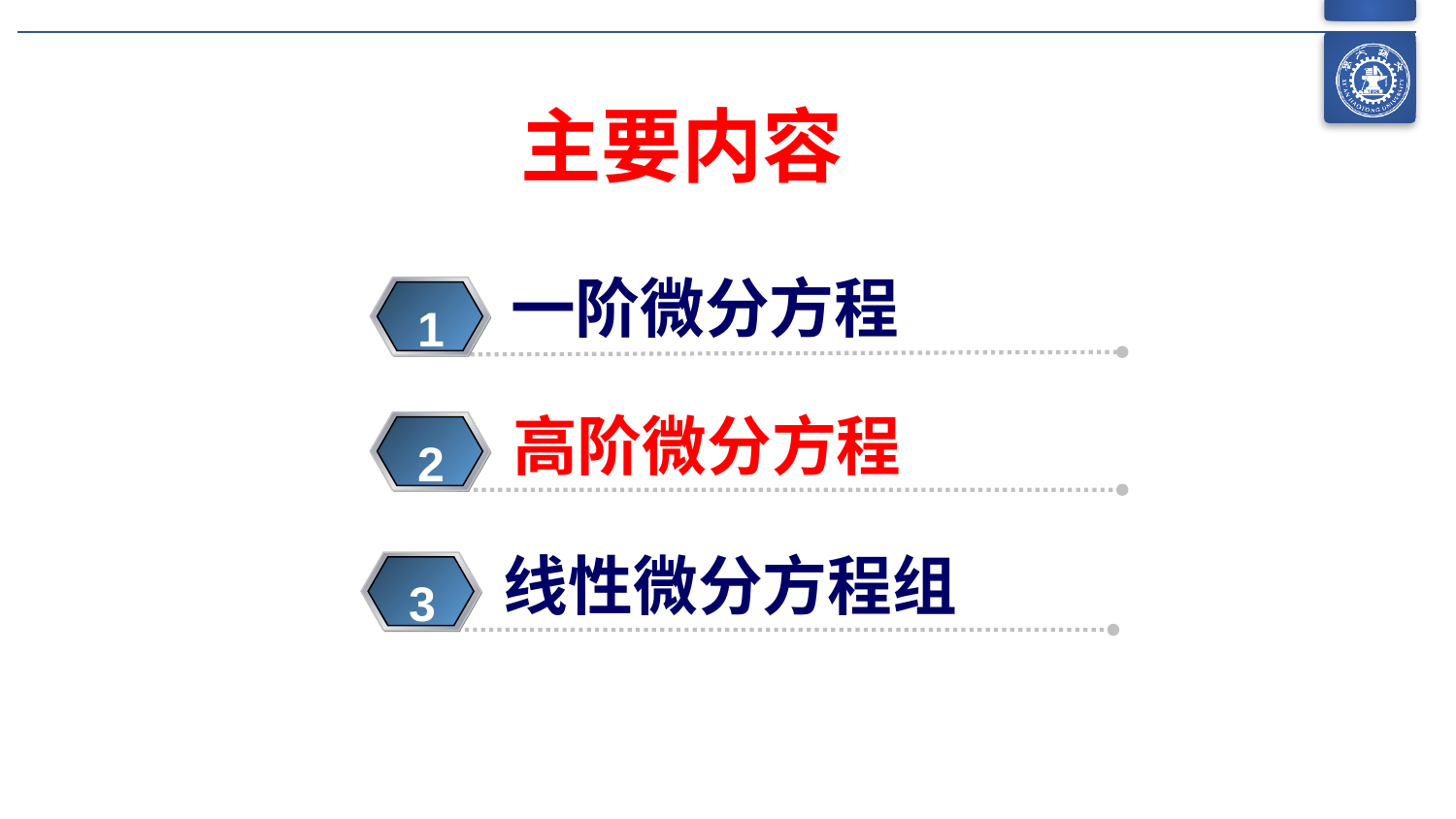

主要内容
一阶微分方程

1
1

高阶微分方程

2
1

线性微分方程组

3